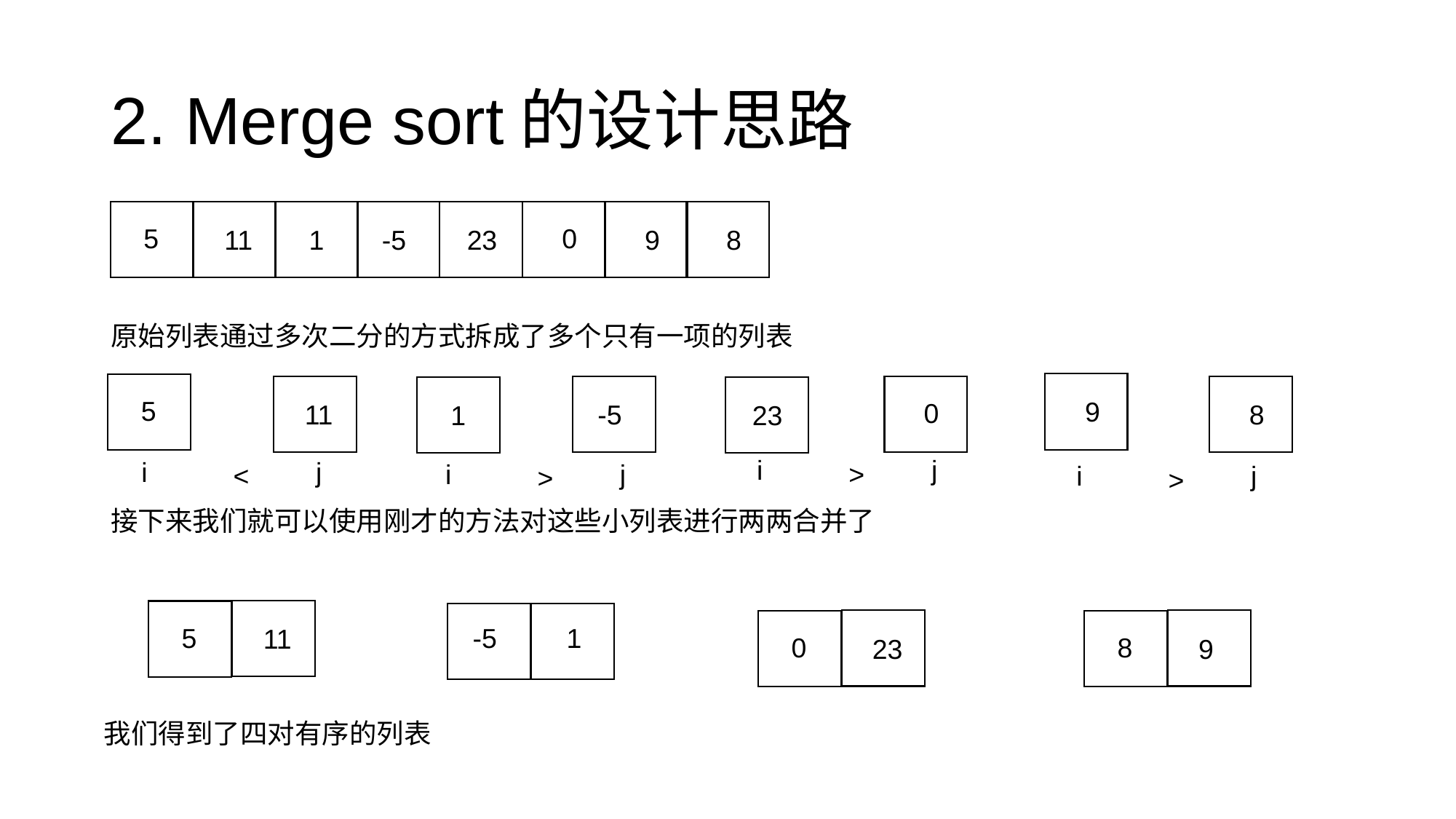

# 2. Merge sort的设计思路

5
0
11
1
-5
23
9
8
原始列表通过多次二分的方式拆成了多个只有一项的列表

5
9
0
11
-5
8
1
23
i
j
i
j
i
j
>
<
i
j
>
>
接下来我们就可以使用刚才的方法对这些小列表进行两两合并了

-5
1
5
11
0
8
23
9
我们得到了四对有序的列表